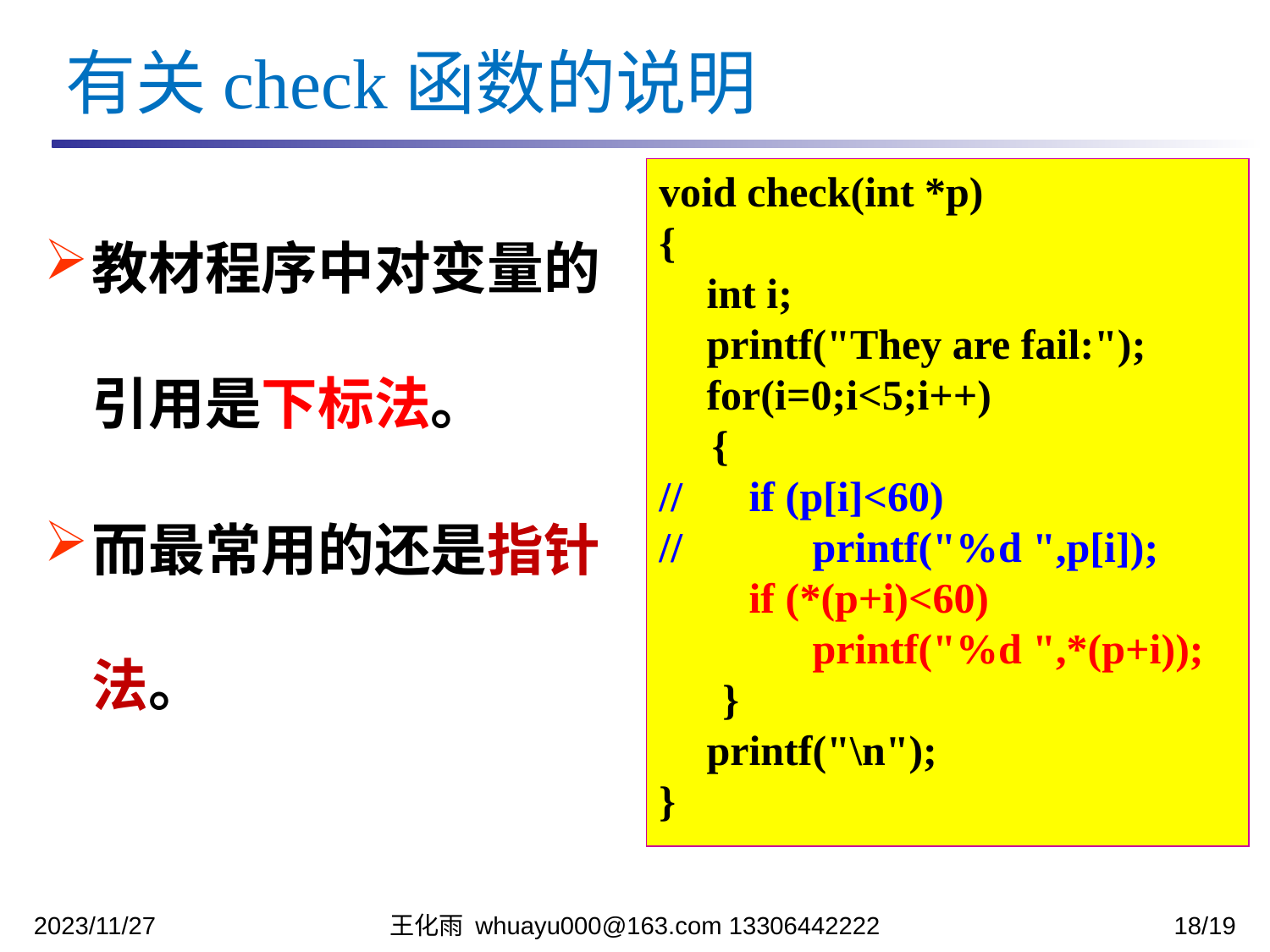

有关check函数的说明
教材程序中对变量的引用是下标法。
而最常用的还是指针法。
void check(int *p)
{
	int i;
	printf("They are fail:");
	for(i=0;i<5;i++)
     {
//	    if (p[i]<60)
//	          printf("%d ",p[i]);
	    if (*(p+i)<60)
	          printf("%d ",*(p+i));
      }
	printf("\n");
}
2023/11/27
王化雨 whuayu000@163.com 13306442222
18/19